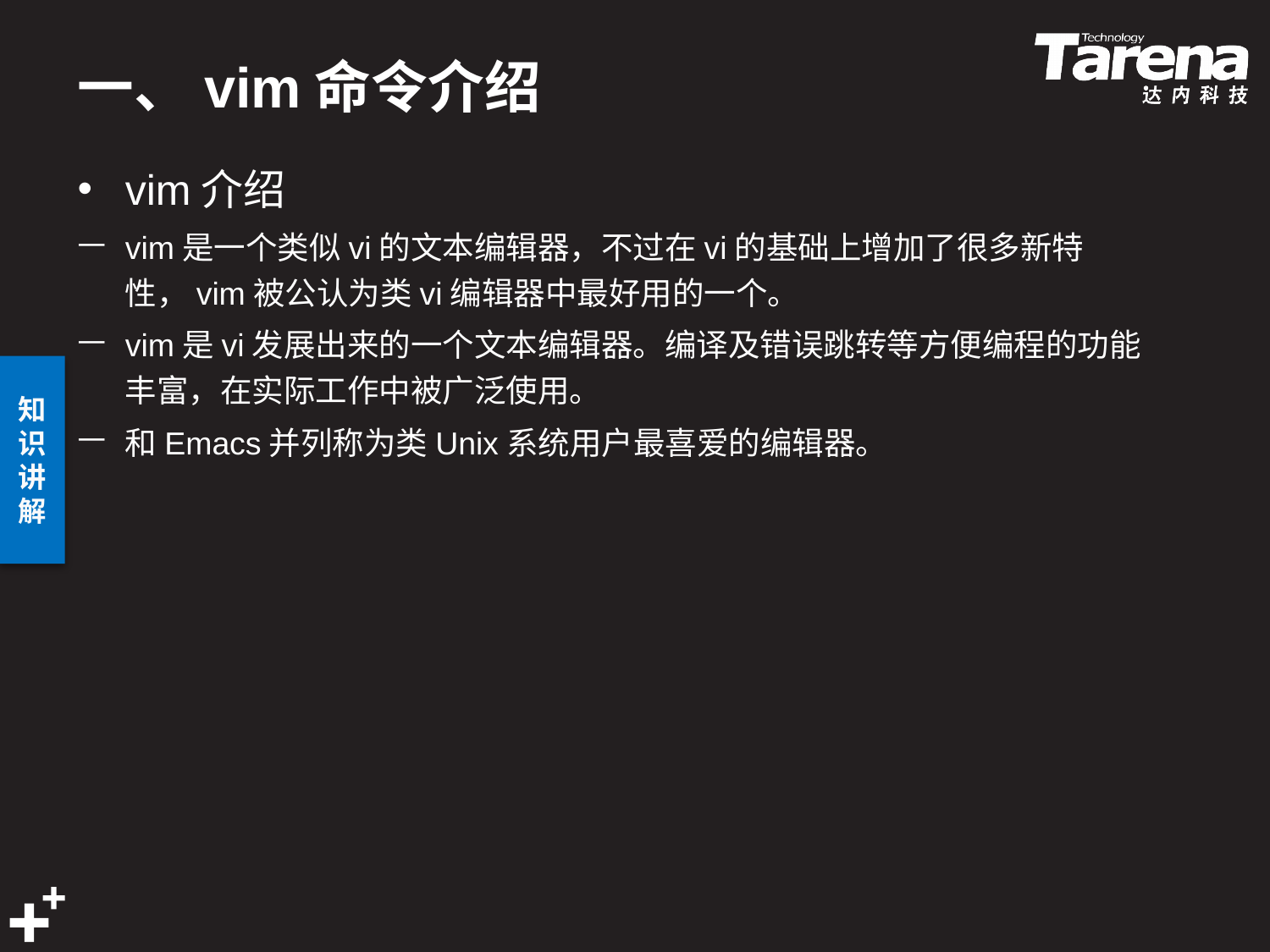

# 一、vim命令介绍
vim介绍
vim是一个类似vi的文本编辑器，不过在vi的基础上增加了很多新特性，vim被公认为类vi编辑器中最好用的一个。
vim是vi发展出来的一个文本编辑器。编译及错误跳转等方便编程的功能丰富，在实际工作中被广泛使用。
和Emacs并列称为类Unix系统用户最喜爱的编辑器。